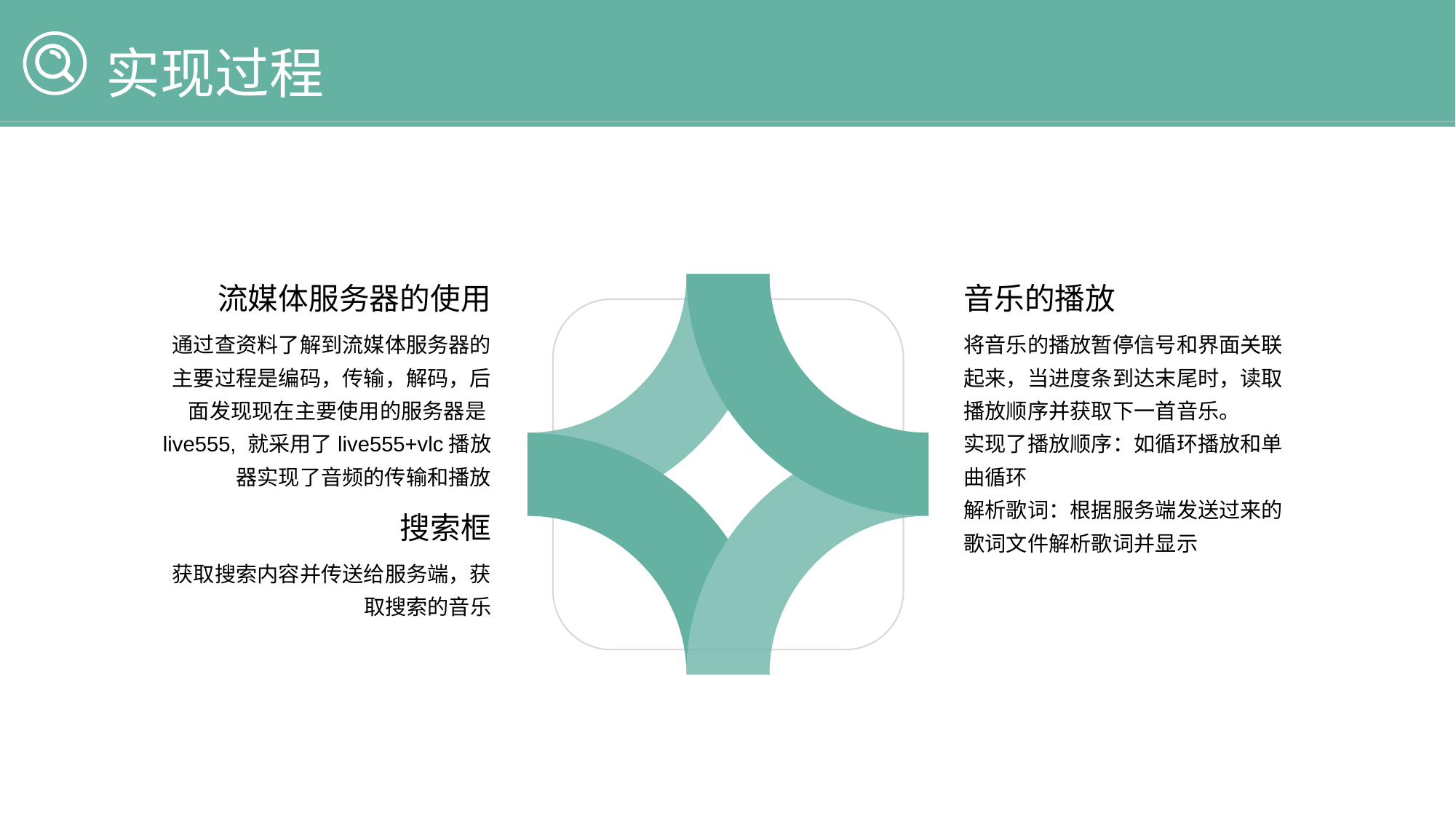

实现过程

流媒体服务器的使用
通过查资料了解到流媒体服务器的主要过程是编码，传输，解码，后面发现现在主要使用的服务器是live555, 就采用了live555+vlc播放器实现了音频的传输和播放

音乐的播放
将音乐的播放暂停信号和界面关联起来，当进度条到达末尾时，读取播放顺序并获取下一首音乐。
实现了播放顺序：如循环播放和单曲循环
解析歌词：根据服务端发送过来的歌词文件解析歌词并显示

搜索框
获取搜索内容并传送给服务端，获取搜索的音乐